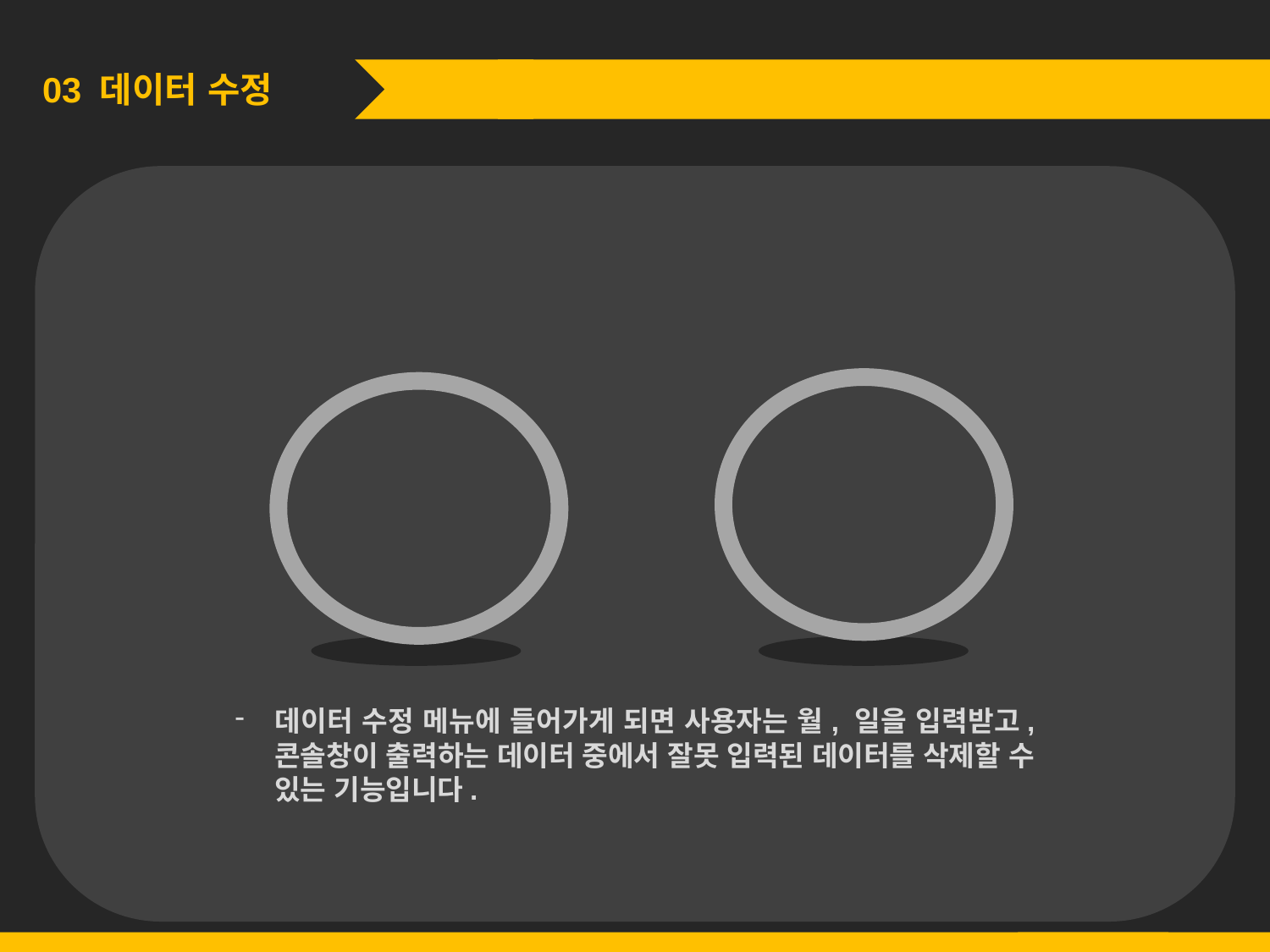

03 데이터 수정

1개 데이터 삭제
모든 데이터 삭제

데이터 수정 메뉴에 들어가게 되면 사용자는 월, 일을 입력받고, 콘솔창이 출력하는 데이터 중에서 잘못 입력된 데이터를 삭제할 수 있는 기능입니다.